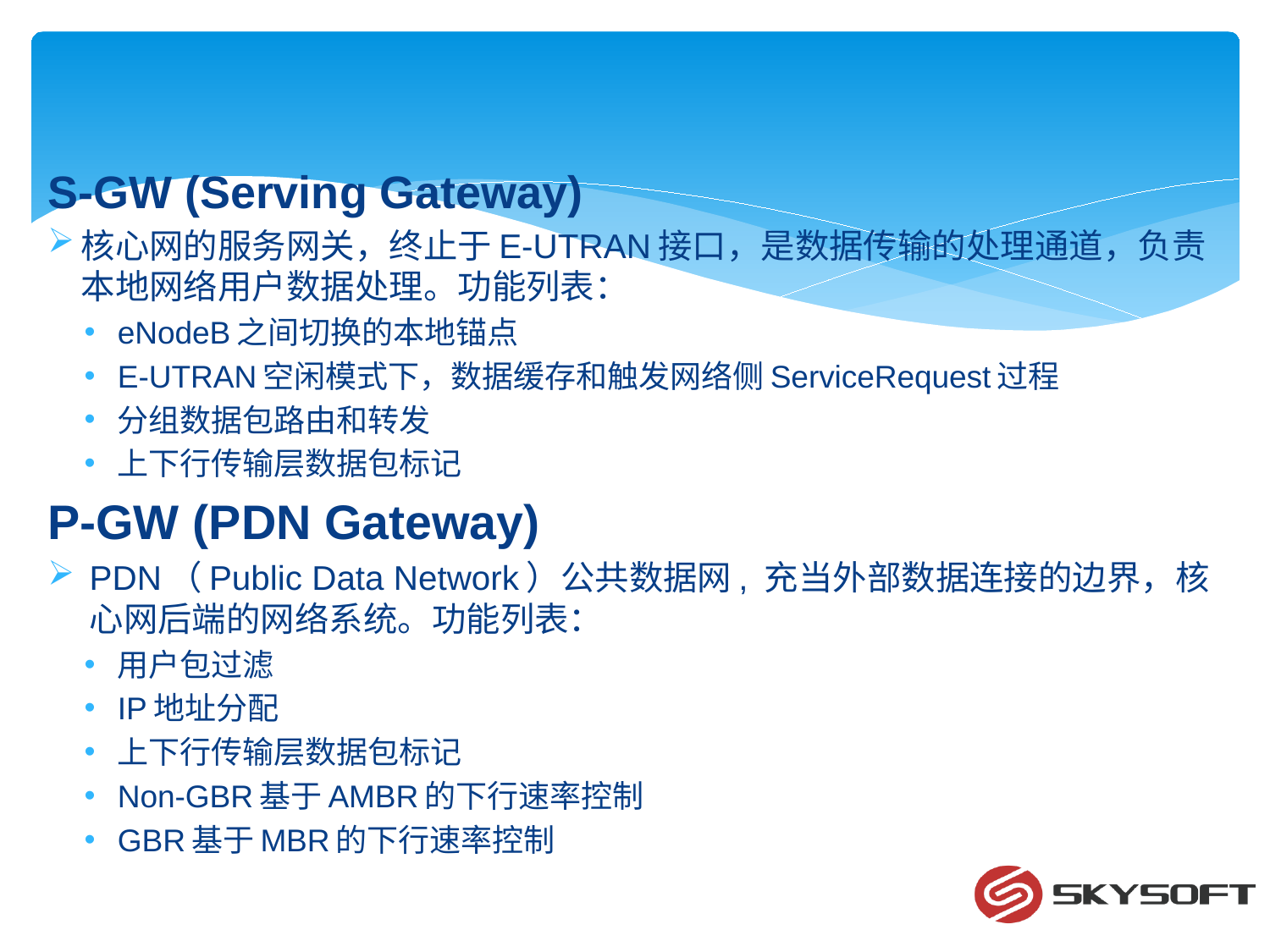

S-GW (Serving Gateway)
核心网的服务网关，终止于E-UTRAN接口，是数据传输的处理通道，负责本地网络用户数据处理。功能列表：
eNodeB之间切换的本地锚点
E-UTRAN空闲模式下，数据缓存和触发网络侧ServiceRequest过程
分组数据包路由和转发
上下行传输层数据包标记
P-GW (PDN Gateway)
PDN（Public Data Network）公共数据网, 充当外部数据连接的边界，核心网后端的网络系统。功能列表：
用户包过滤
IP地址分配
上下行传输层数据包标记
Non-GBR基于AMBR的下行速率控制
GBR基于MBR的下行速率控制